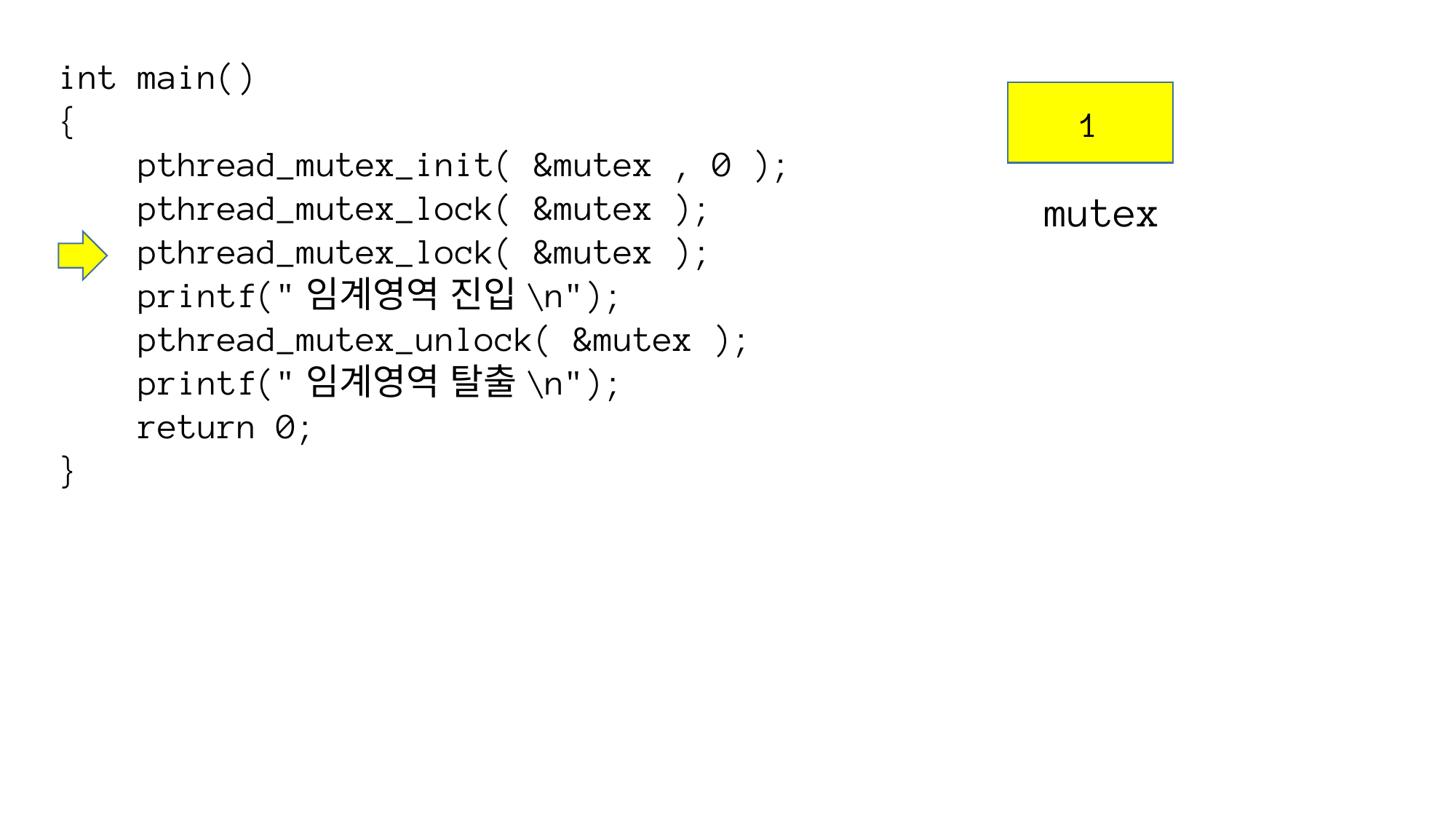

int main()
{
    pthread_mutex_init( &mutex , 0 );
    pthread_mutex_lock( &mutex );
    pthread_mutex_lock( &mutex );
    printf("임계영역 진입\n");
    pthread_mutex_unlock( &mutex );
    printf("임계영역 탈출\n");
    return 0;
}

1
mutex